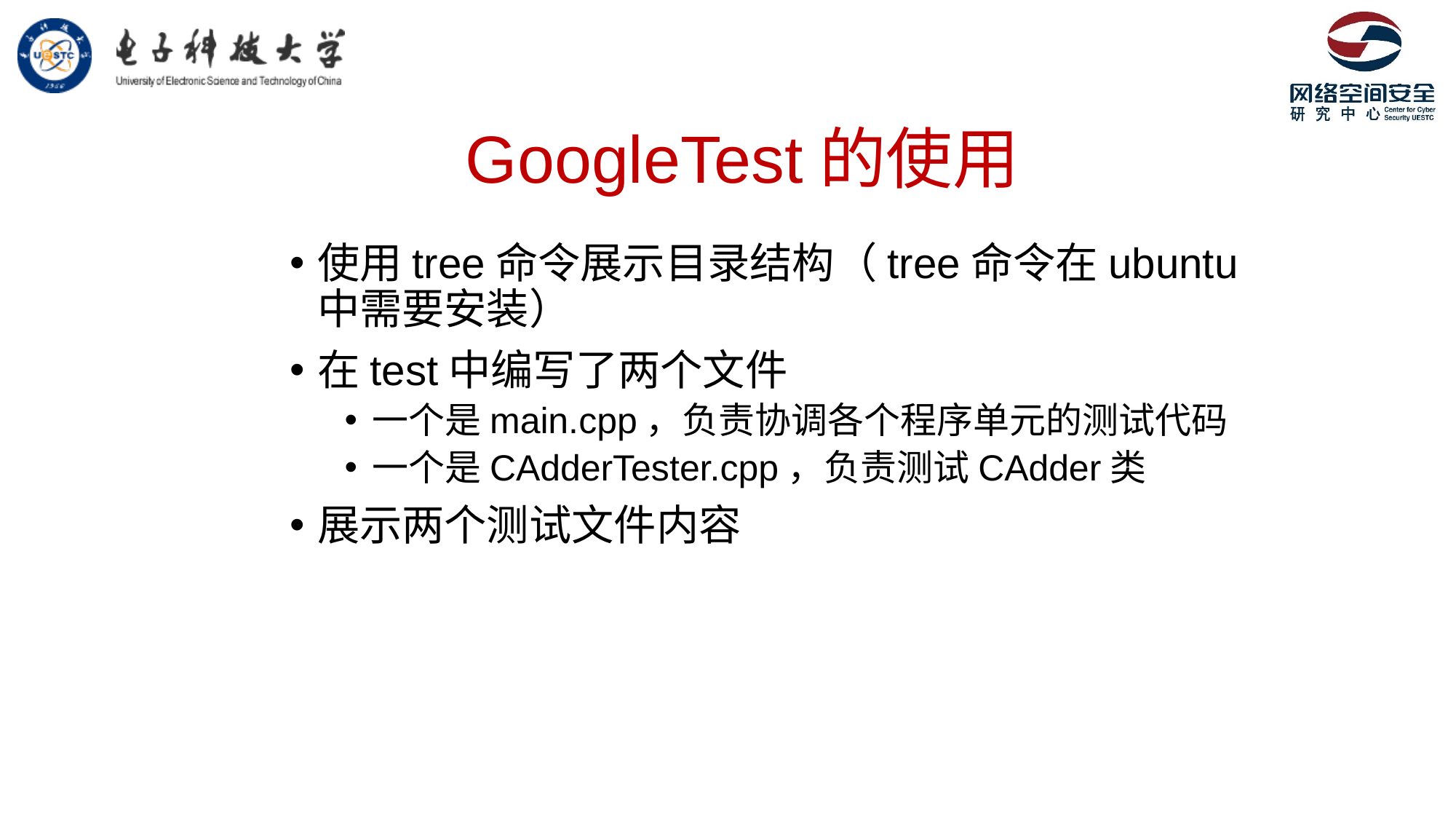

# GoogleTest的使用
使用tree命令展示目录结构（tree命令在ubuntu中需要安装）
在test中编写了两个文件
一个是main.cpp，负责协调各个程序单元的测试代码
一个是CAdderTester.cpp，负责测试CAdder类
展示两个测试文件内容